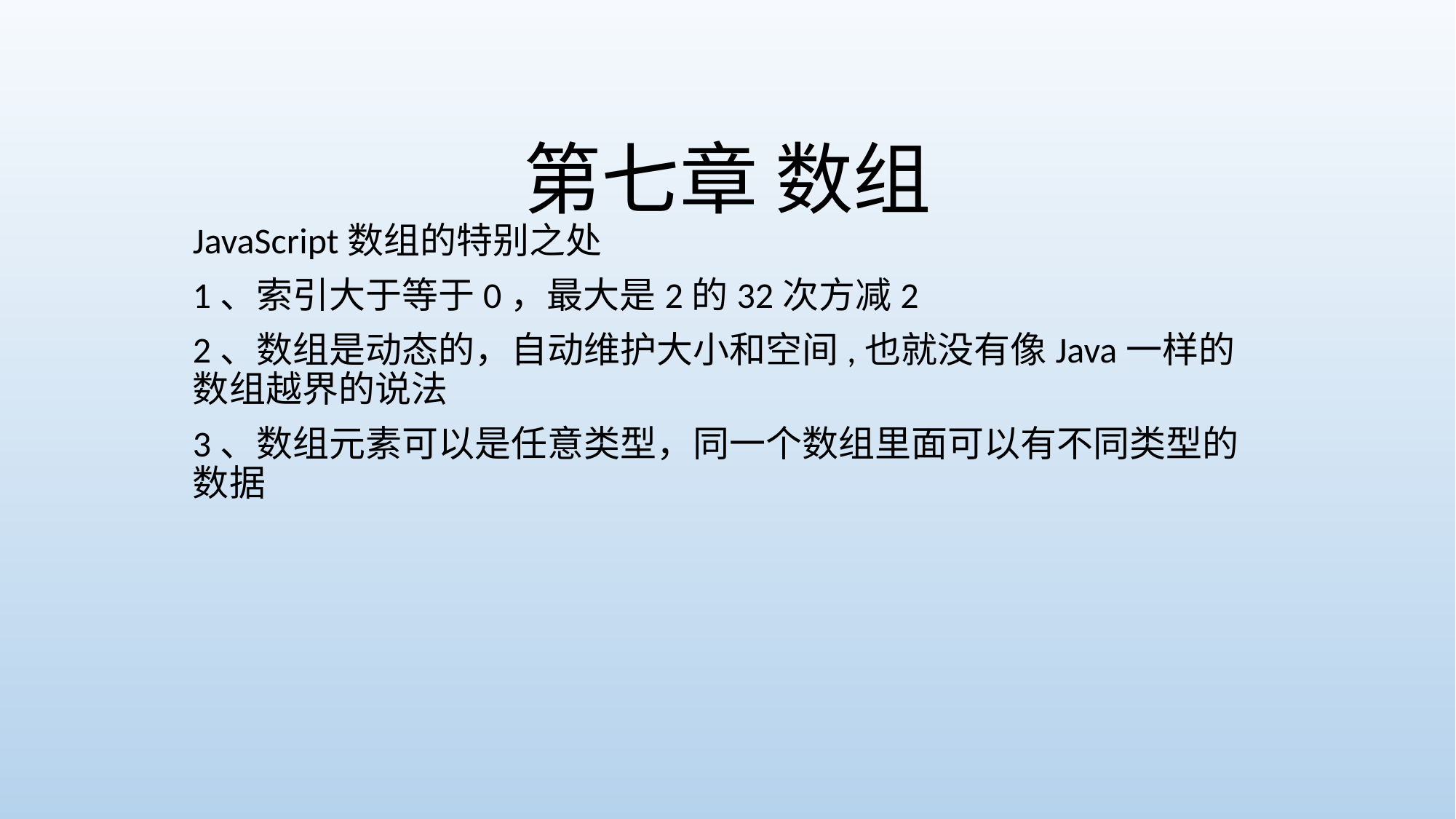

# 第七章 数组
JavaScript数组的特别之处
1、索引大于等于0，最大是2的32次方减2
2、数组是动态的，自动维护大小和空间,也就没有像Java一样的数组越界的说法
3、数组元素可以是任意类型，同一个数组里面可以有不同类型的数据